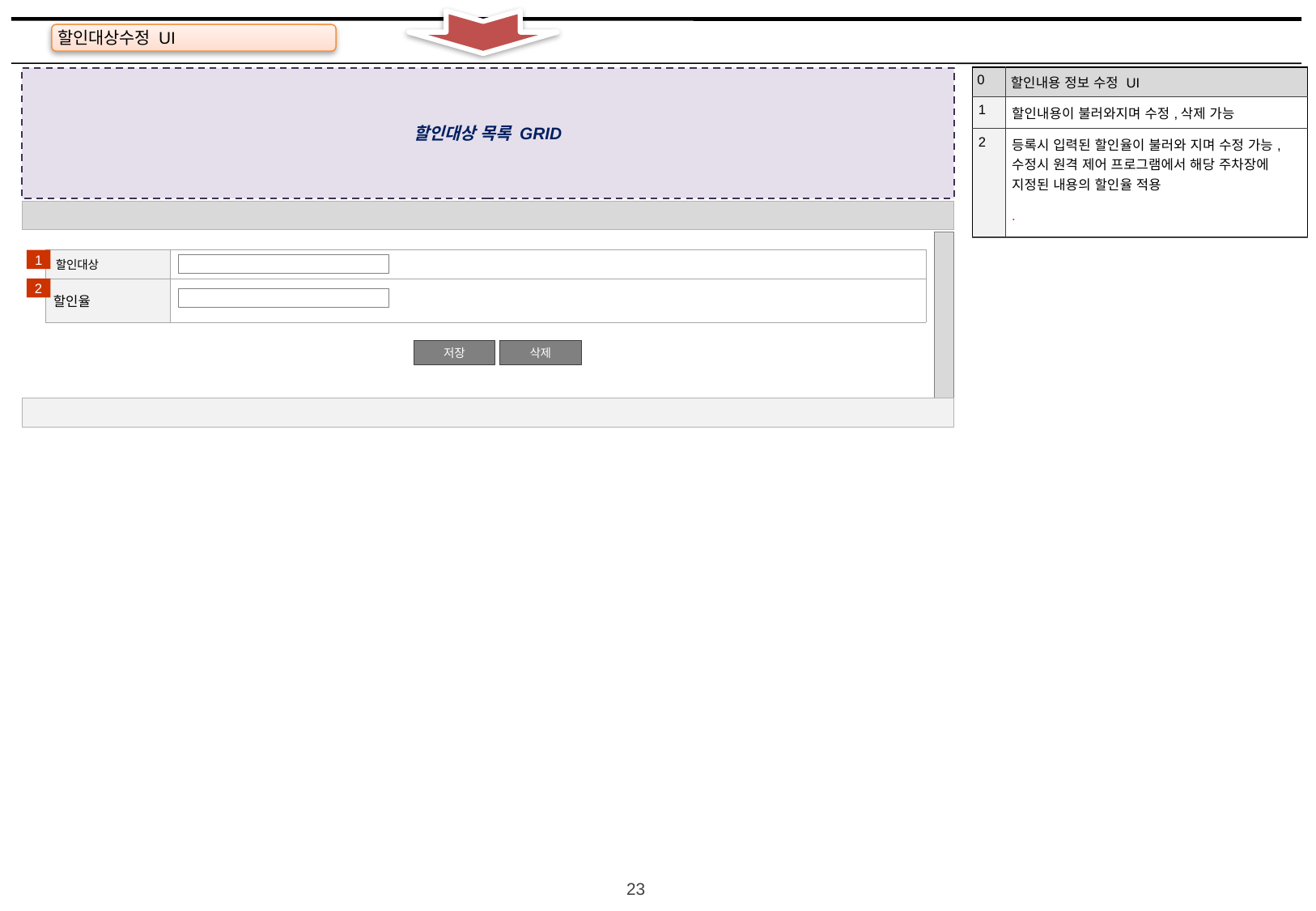

할인대상수정 UI
| 0 | 할인내용 정보 수정 UI |
| --- | --- |
| 1 | 할인내용이 불러와지며 수정,삭제 가능 |
| 2 | 등록시 입력된 할인율이 불러와 지며 수정 가능, 수정시 원격 제어 프로그램에서 해당 주차장에 지정된 내용의 할인율 적용 . |
할인대상 목록 GRID

1
| 할인대상 |  |
| --- | --- |
| 할인율 |  |

2

저장
삭제